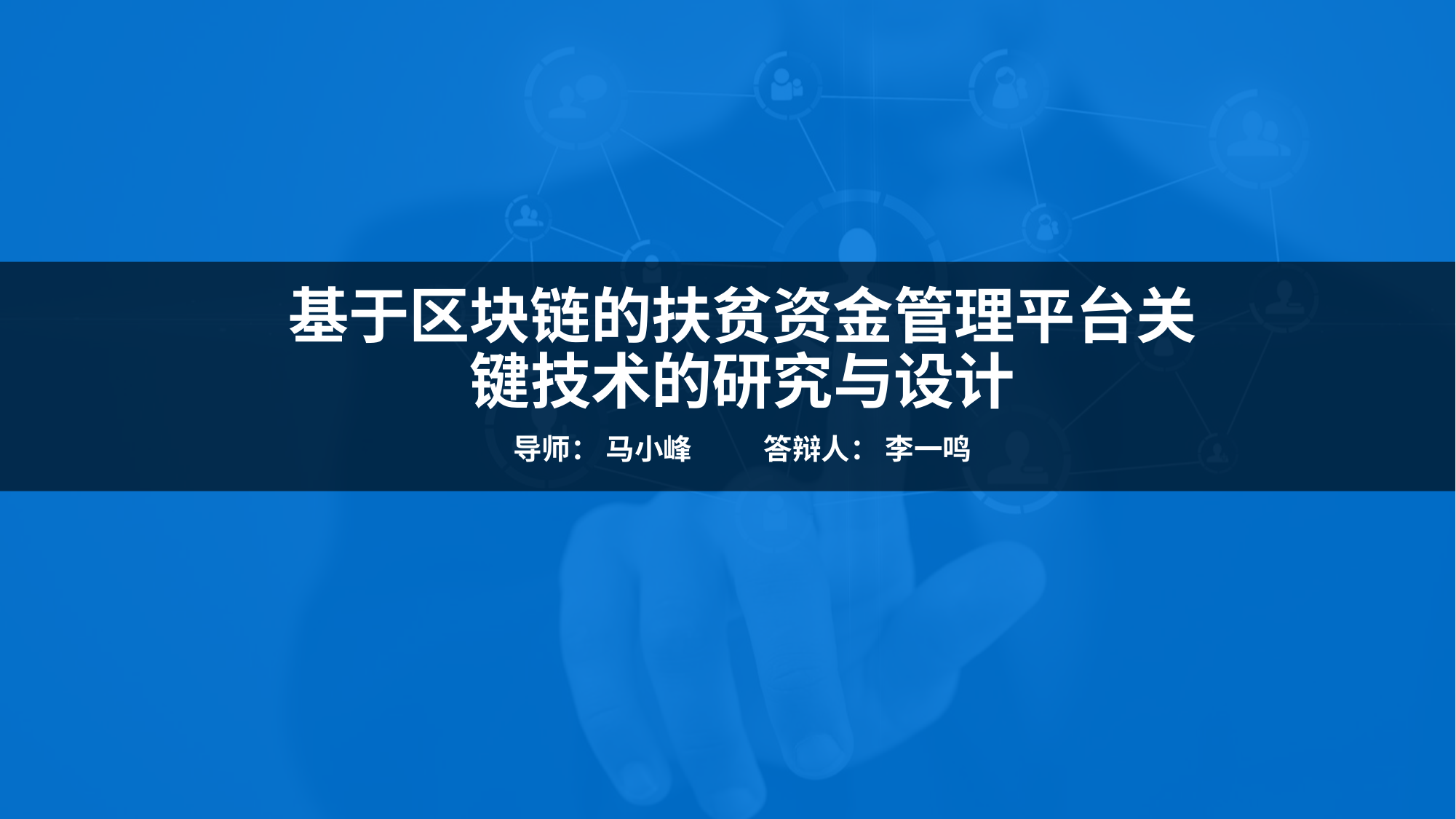

基于区块链的扶贫资金管理平台关键技术的研究与设计
导师： 马小峰           答辩人： 李一鸣